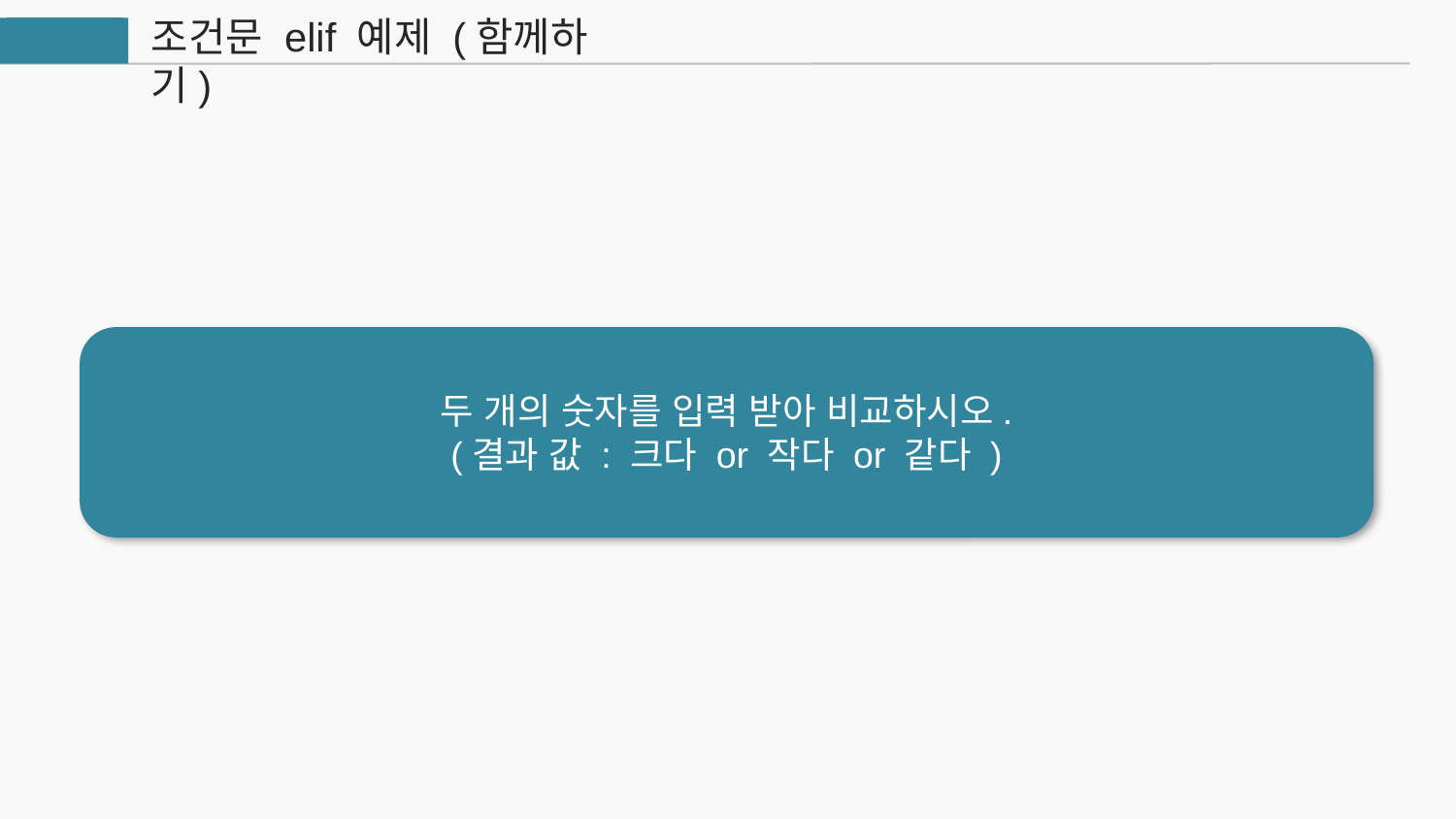

조건문 elif 예제 (함께하기)

 Python
두 개의 숫자를 입력 받아 비교하시오.
(결과 값 : 크다 or 작다 or 같다 )